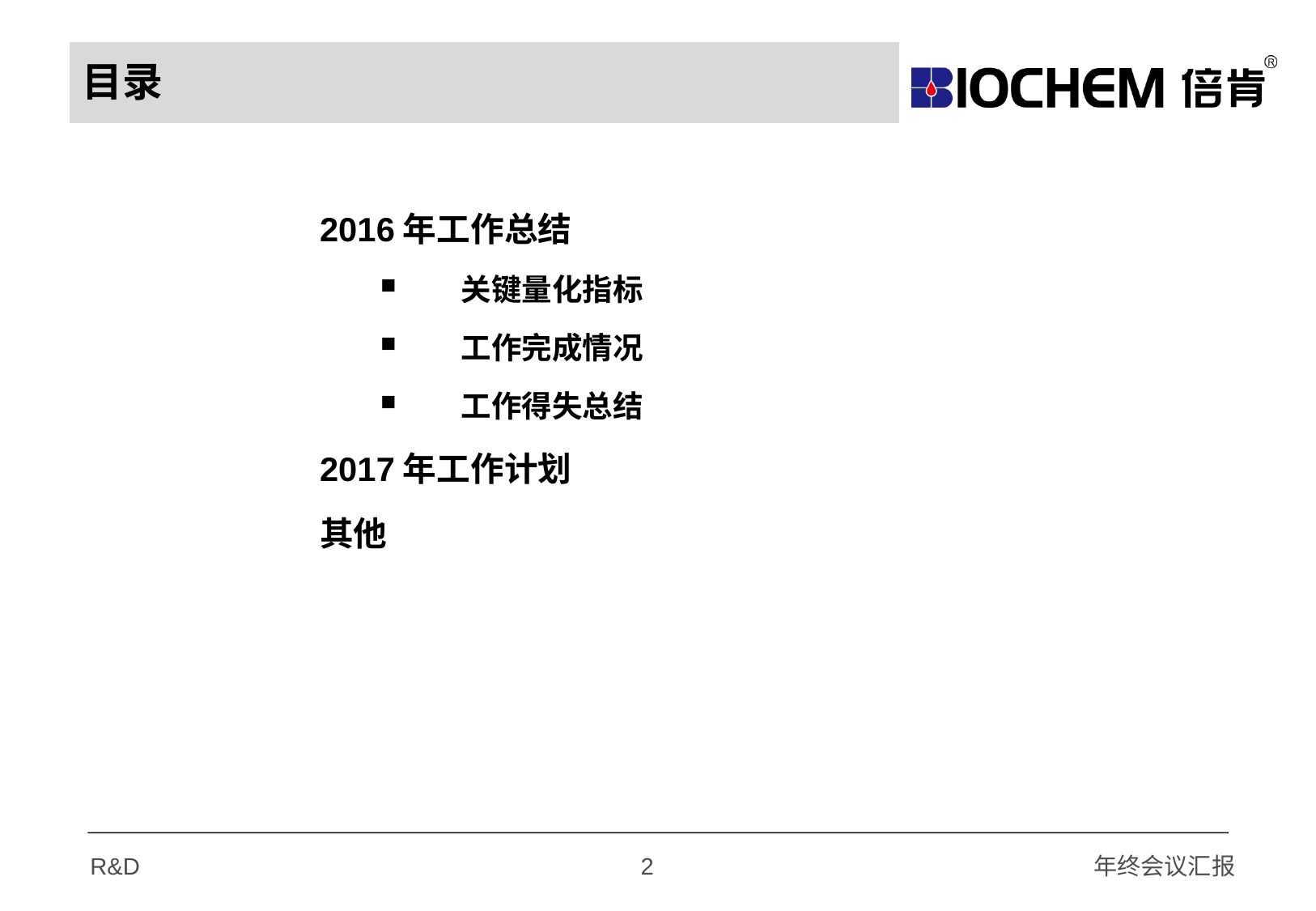

# 目录
2016年工作总结
关键量化指标
工作完成情况
工作得失总结
2017年工作计划
其他